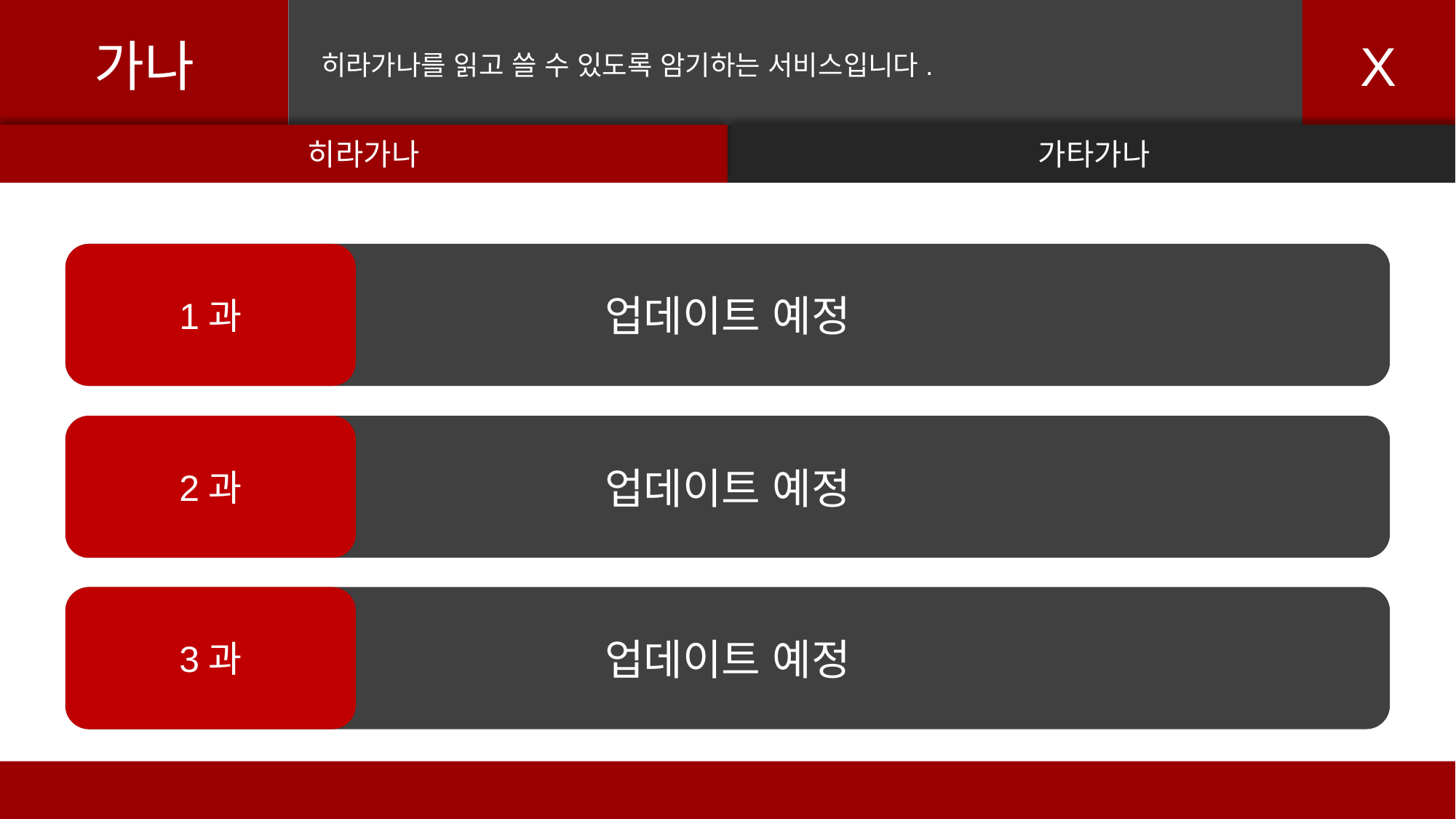

가나
  히라가나를 읽고 쓸 수 있도록 암기하는 서비스입니다.
X
히라가나

가타가나
업데이트 예정
1과
업데이트 예정
2과
업데이트 예정
3과